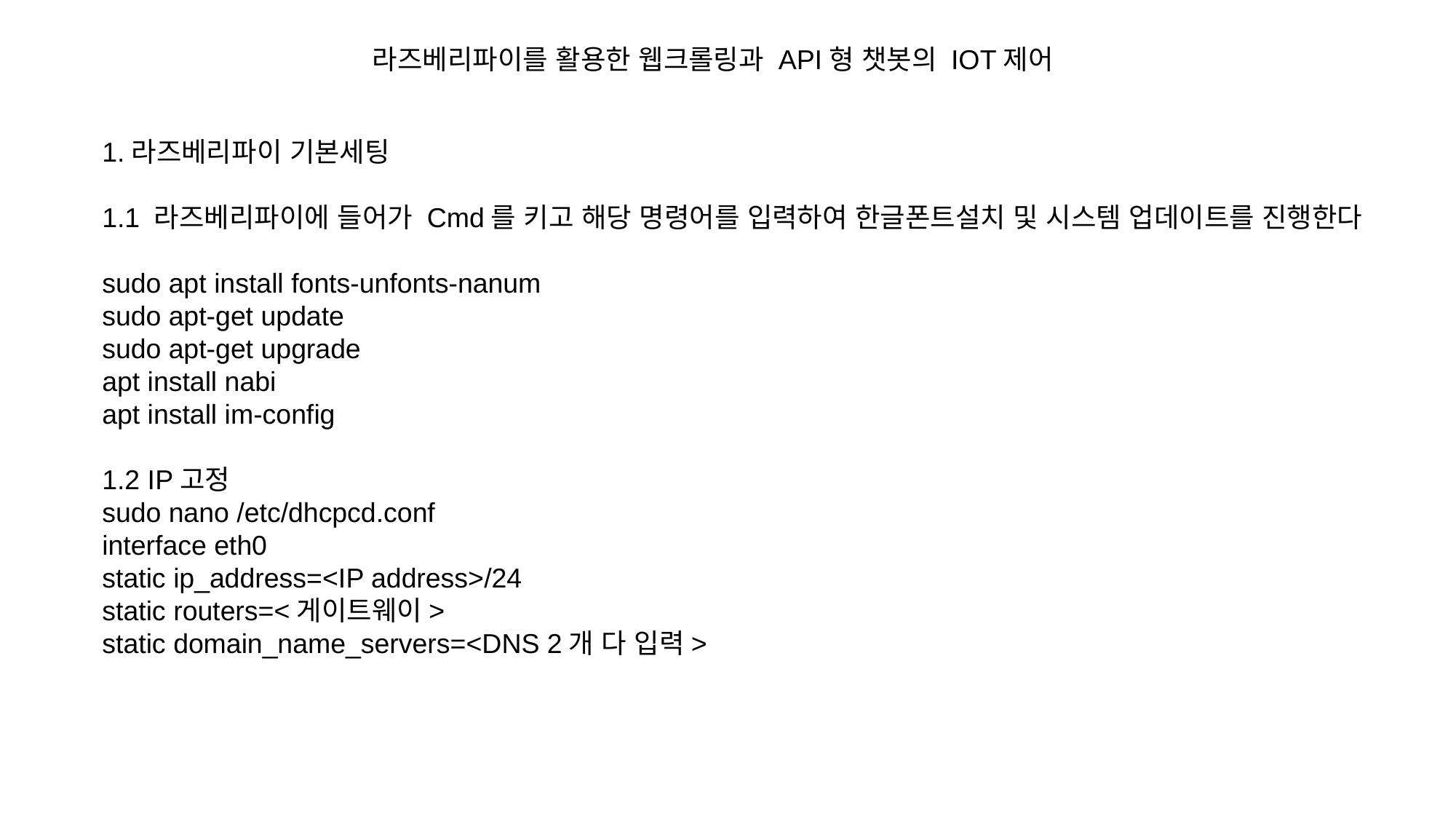

라즈베리파이를 활용한 웹크롤링과 API형 챗봇의 IOT제어
1.라즈베리파이 기본세팅

1.1 라즈베리파이에 들어가 Cmd를 키고 해당 명령어를 입력하여 한글폰트설치 및 시스템 업데이트를 진행한다

sudo apt install fonts-unfonts-nanum
sudo apt-get update
sudo apt-get upgrade
apt install nabi
apt install im-config

1.2 IP고정
sudo nano /etc/dhcpcd.conf
interface eth0
static ip_address=<IP address>/24
static routers=<게이트웨이>
static domain_name_servers=<DNS 2개 다 입력>